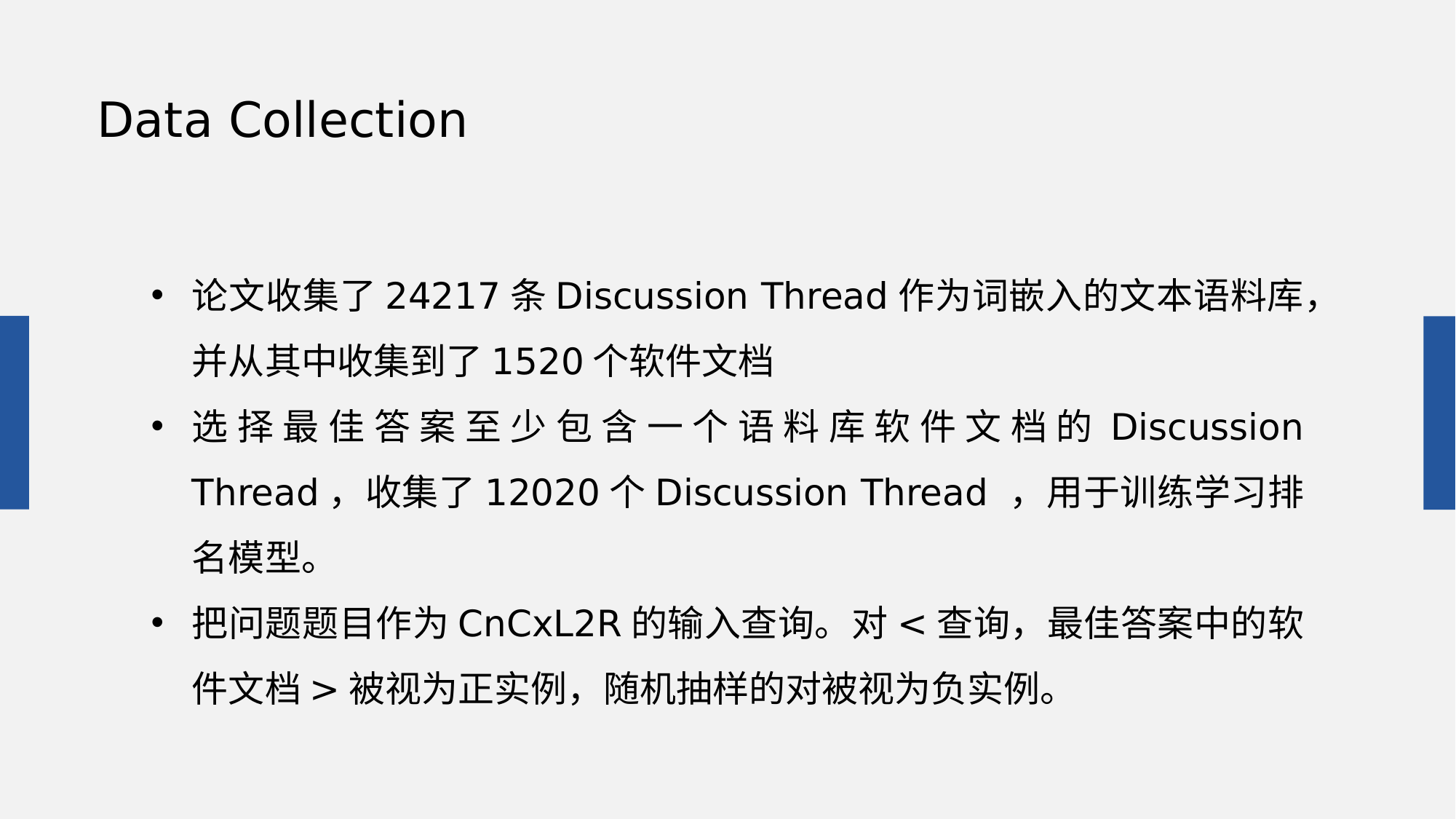

Data Collection
论文收集了24217条Discussion Thread作为词嵌入的文本语料库，并从其中收集到了1520个软件文档
选择最佳答案至少包含一个语料库软件文档的Discussion Thread，收集了12020个Discussion Thread ，用于训练学习排名模型。
把问题题目作为CnCxL2R的输入查询。对<查询，最佳答案中的软件文档>被视为正实例，随机抽样的对被视为负实例。